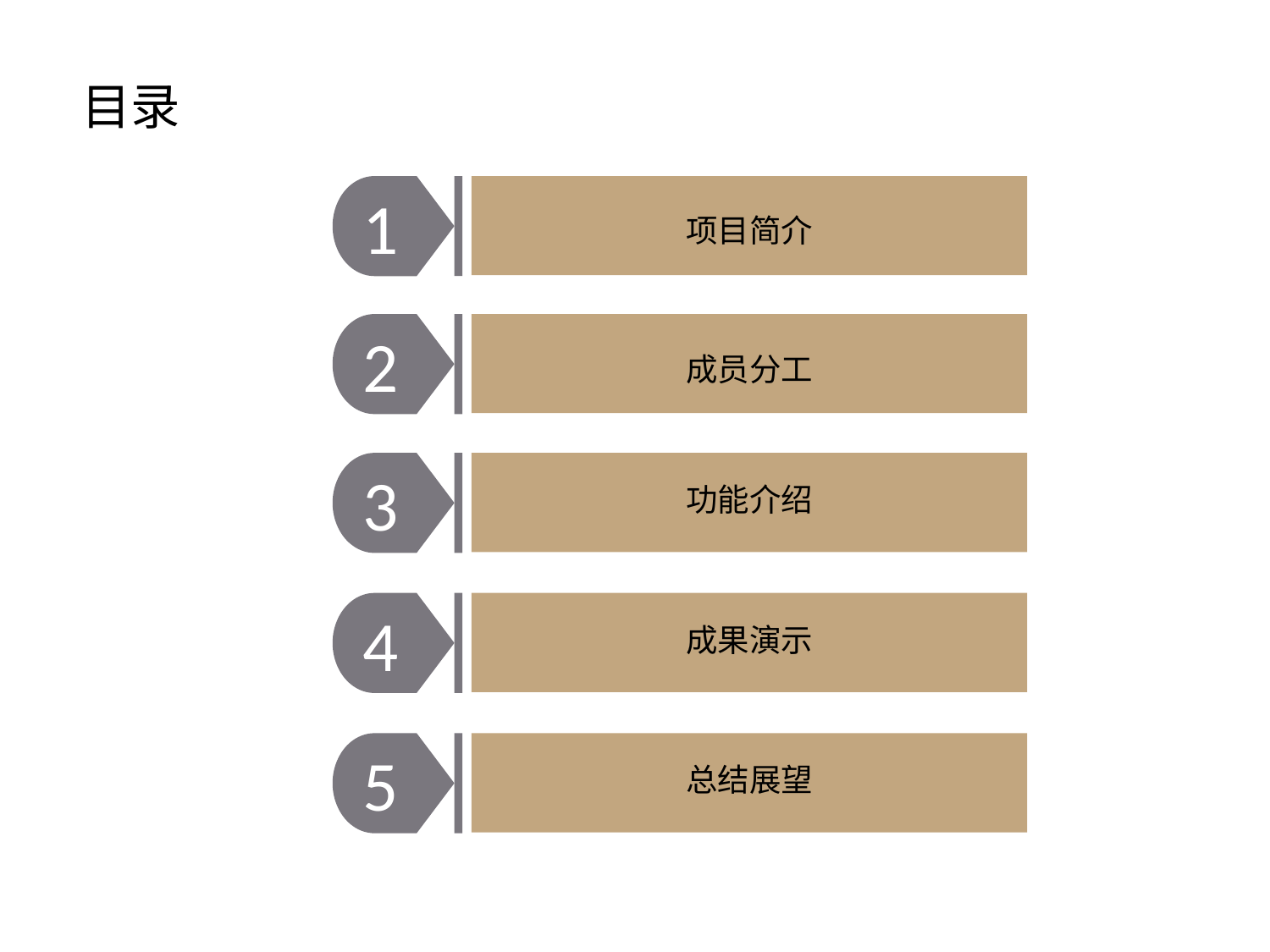

目录
1

项目简介
2

成员分工
3

功能介绍
4

成果演示
5

总结展望
点击添加文本
点击添加文本
点击添加文本
点击添加文本